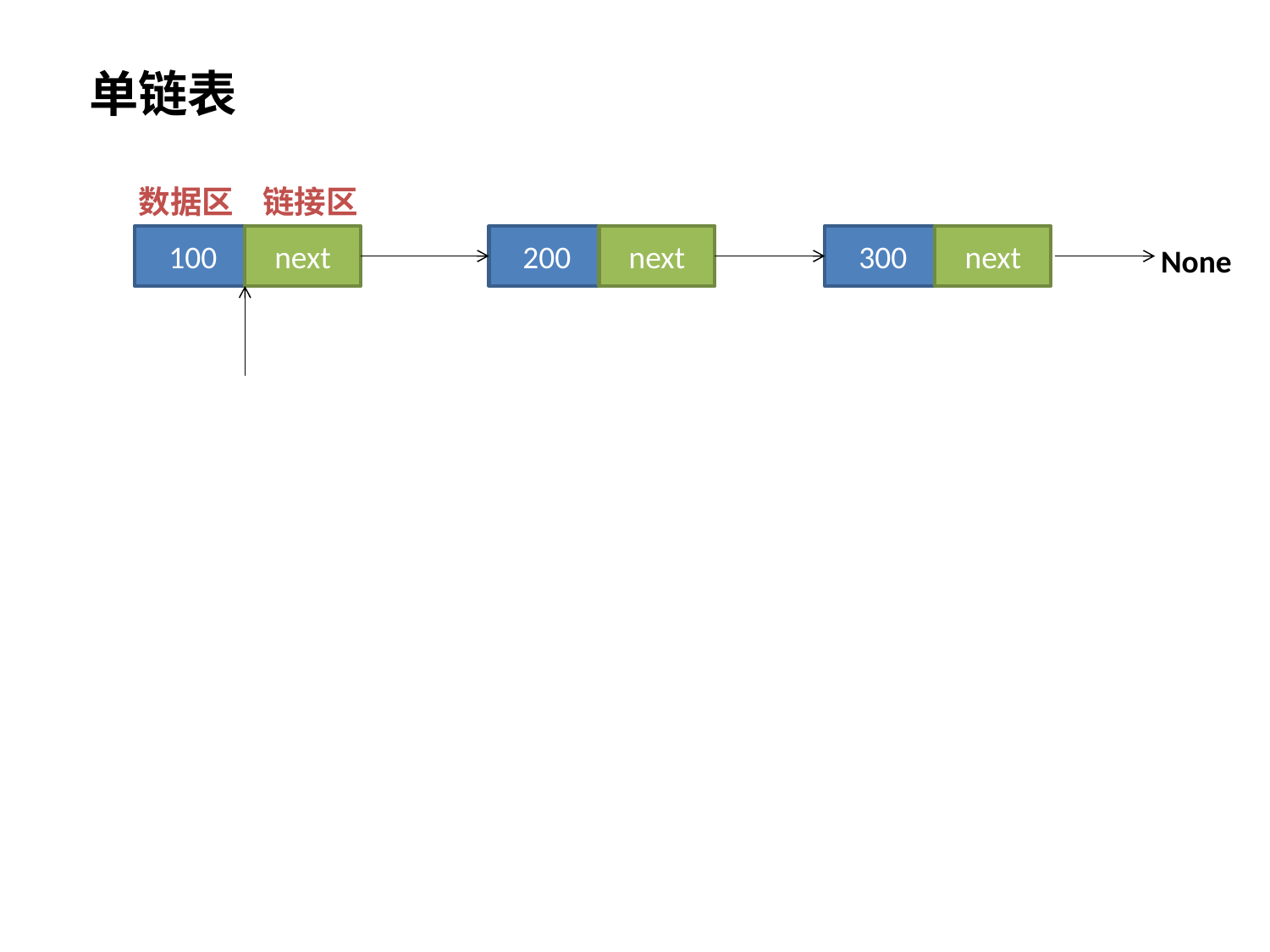

单链表
数据区    链接区
100
next
200
next
300
next
None